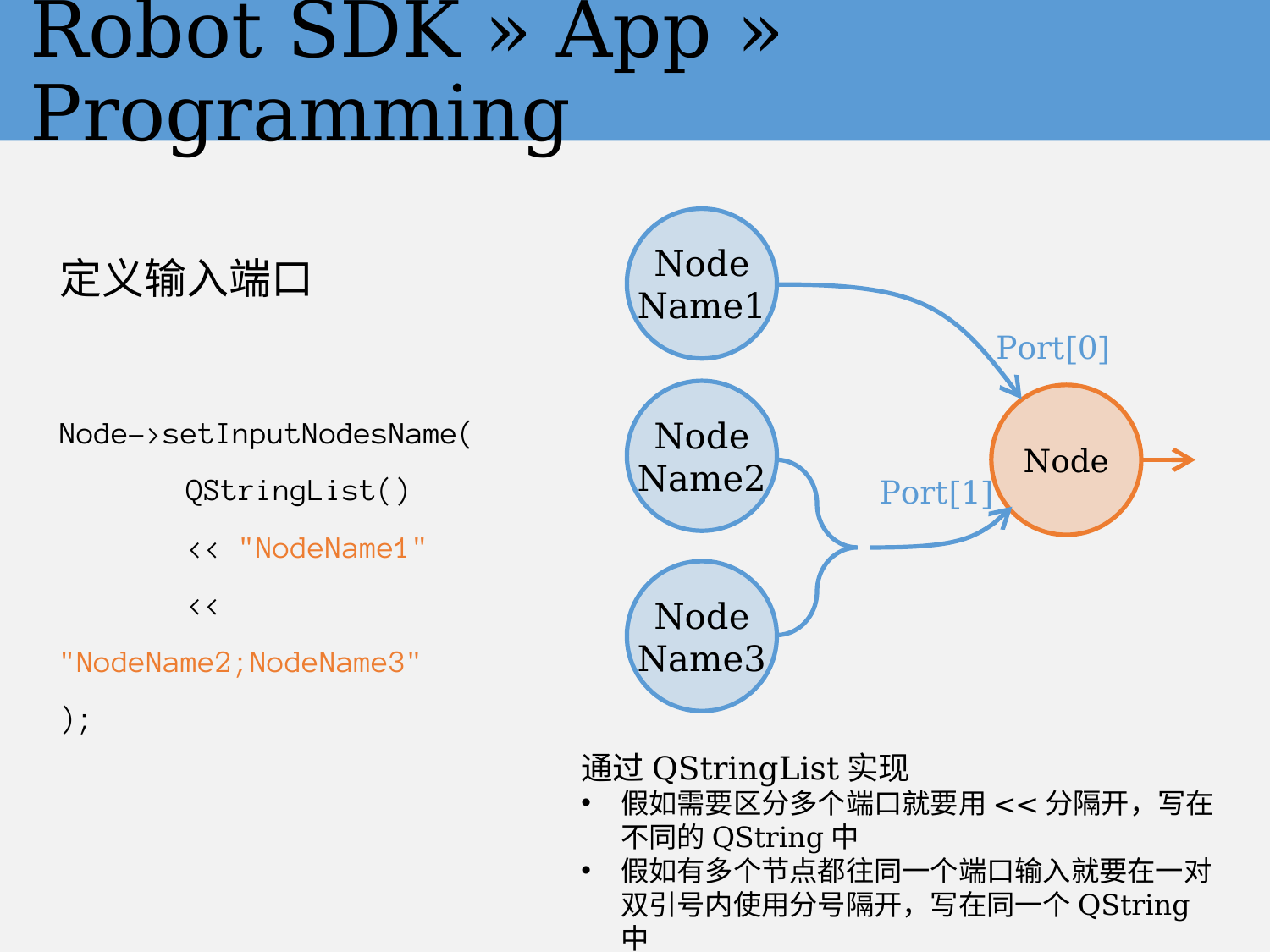

# Robot SDK » App » Programming
Node
Name1

Port[0]
Node
Name2
Node

Port[1]
Node
Name3
定义输入端口
Node->setInputNodesName(
	QStringList()
	<< "NodeName1"
	<< "NodeName2;NodeName3"
);
通过QStringList实现
假如需要区分多个端口就要用<<分隔开，写在不同的QString中
假如有多个节点都往同一个端口输入就要在一对双引号内使用分号隔开，写在同一个QString中